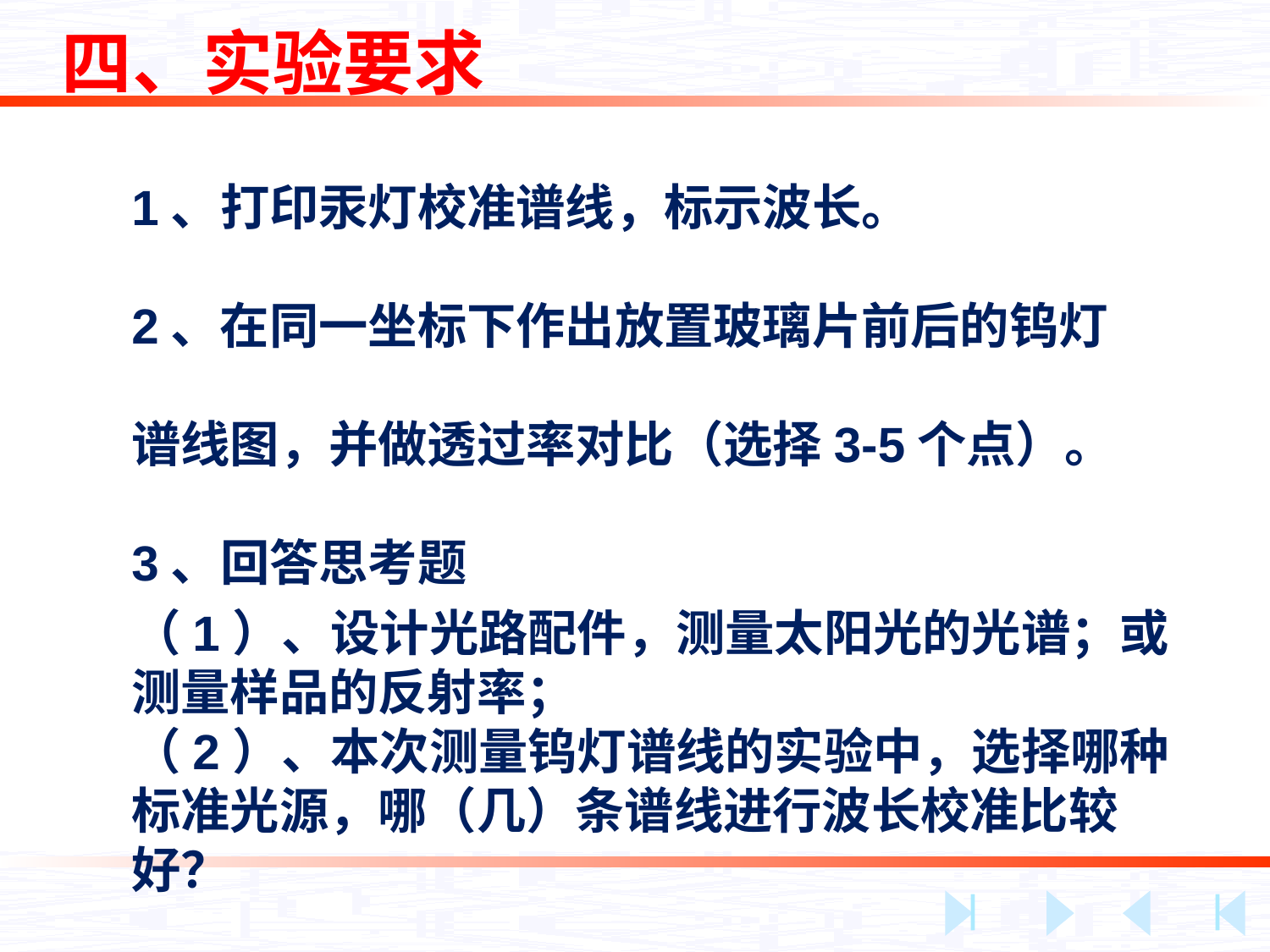

四、实验要求
1、打印汞灯校准谱线，标示波长。
2、在同一坐标下作出放置玻璃片前后的钨灯谱线图，并做透过率对比（选择3-5个点）。
3、回答思考题

（1）、设计光路配件，测量太阳光的光谱；或测量样品的反射率；
（2）、本次测量钨灯谱线的实验中，选择哪种标准光源，哪（几）条谱线进行波长校准比较好？